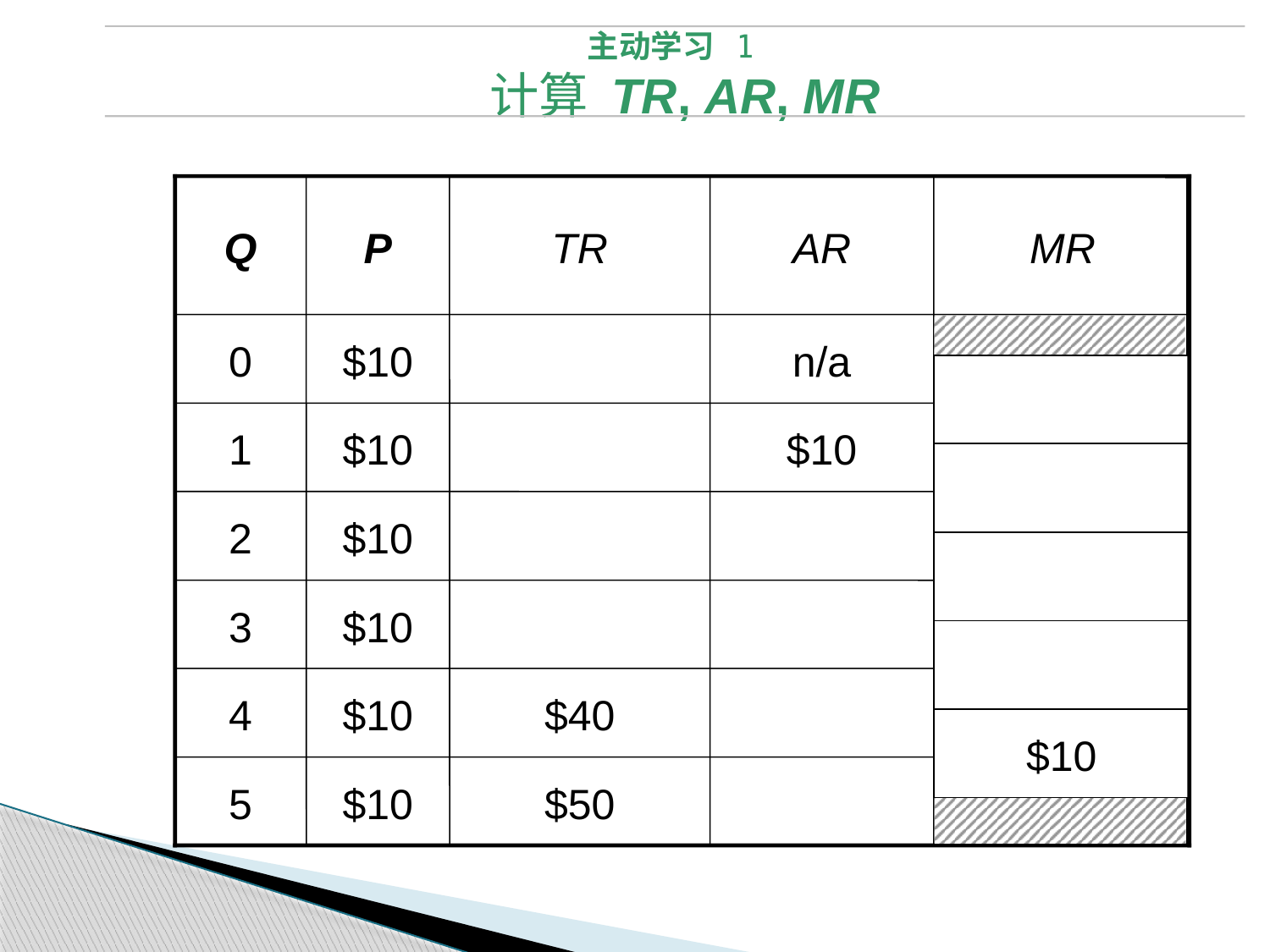

主动学习  1
计算 TR, AR, MR

Q

P

TR

AR
MR
0

$10
n/a

1

$10
$10
2

$10
3

$10
4

$10
$40
$10
5

$10
$50